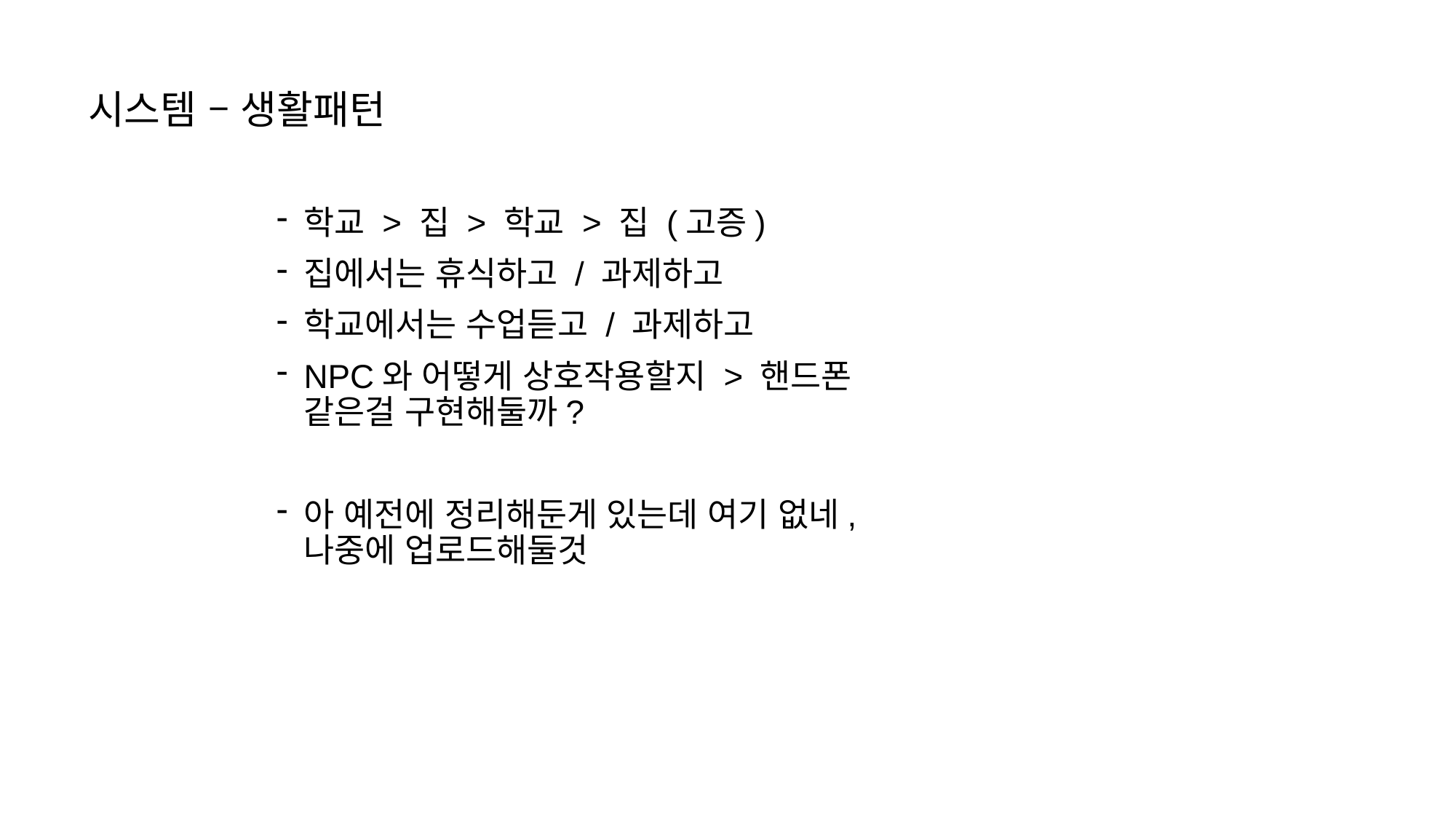

시스템 – 생활패턴

학교 > 집 > 학교 > 집 (고증)
집에서는 휴식하고 / 과제하고
학교에서는 수업듣고 / 과제하고
NPC와 어떻게 상호작용할지 > 핸드폰 같은걸 구현해둘까?

아 예전에 정리해둔게 있는데 여기 없네, 나중에 업로드해둘것